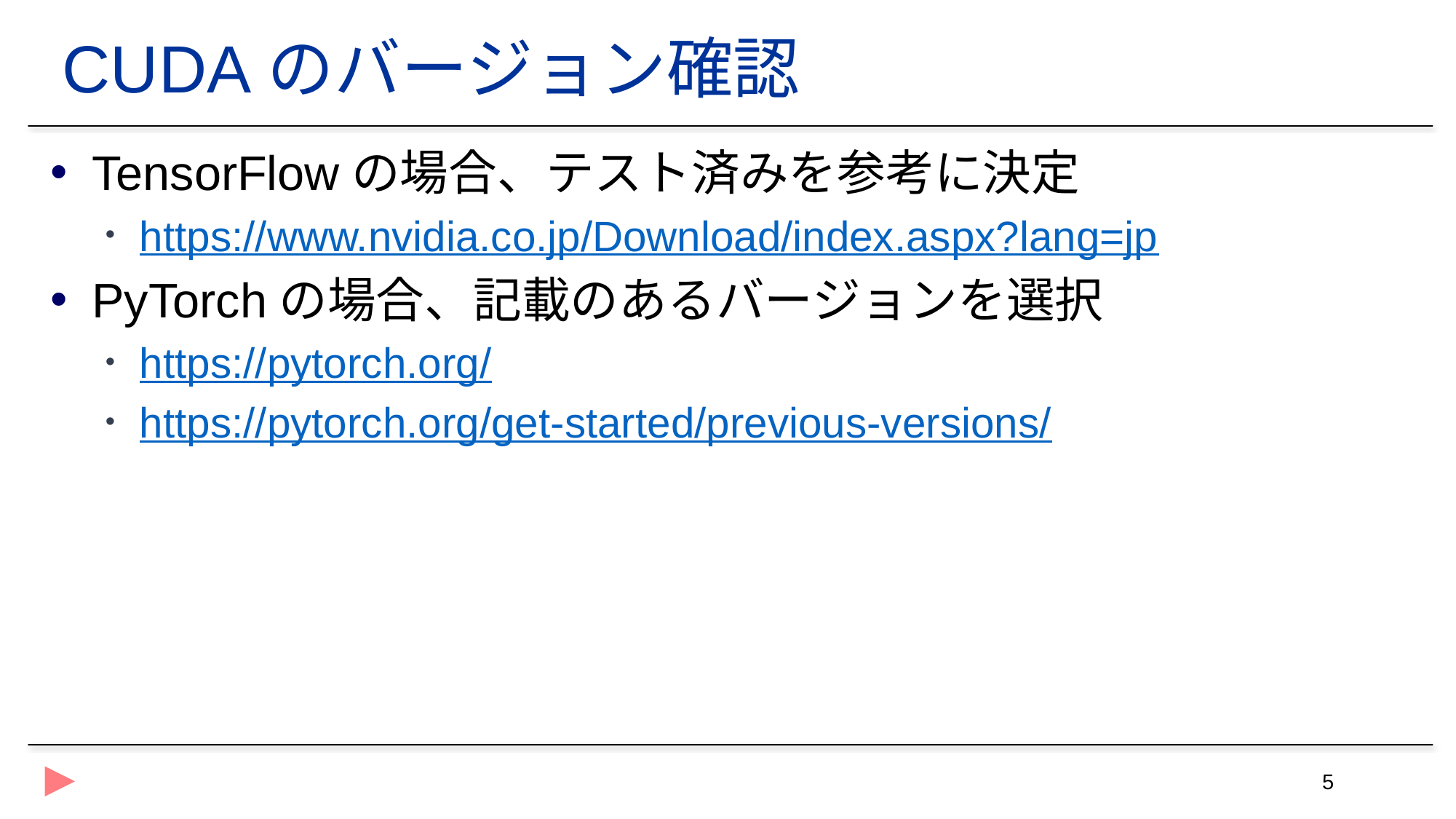

# CUDAのバージョン確認
TensorFlowの場合、テスト済みを参考に決定
https://www.nvidia.co.jp/Download/index.aspx?lang=jp
PyTorchの場合、記載のあるバージョンを選択
https://pytorch.org/
https://pytorch.org/get-started/previous-versions/